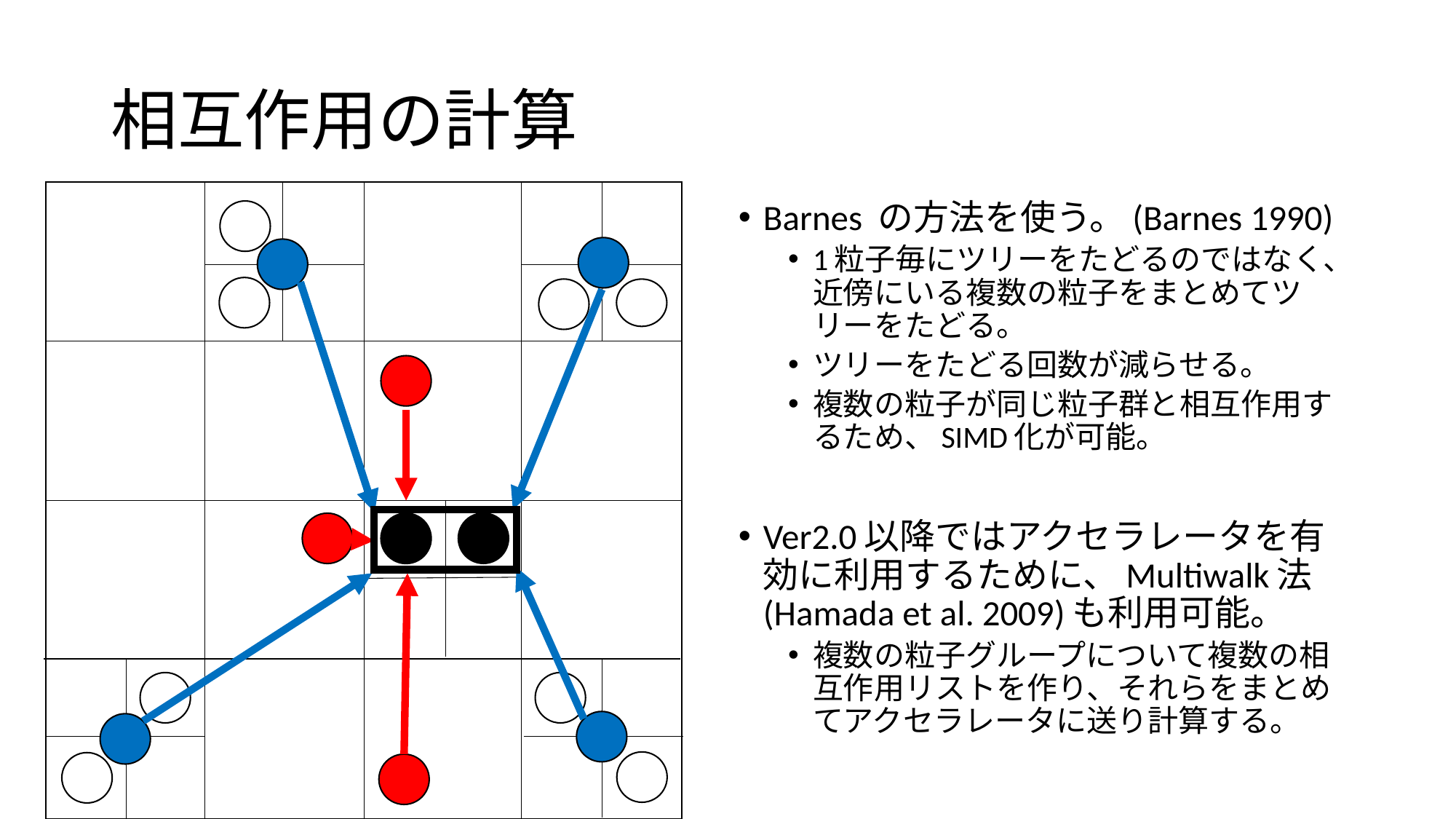

# 相互作用の計算

Barnes の方法を使う。(Barnes 1990)
1粒子毎にツリーをたどるのではなく、近傍にいる複数の粒子をまとめてツリーをたどる。
ツリーをたどる回数が減らせる。
複数の粒子が同じ粒子群と相互作用するため、SIMD化が可能。

Ver2.0以降ではアクセラレータを有効に利用するために、Multiwalk法(Hamada et al. 2009)も利用可能。
複数の粒子グループについて複数の相互作用リストを作り、それらをまとめてアクセラレータに送り計算する。